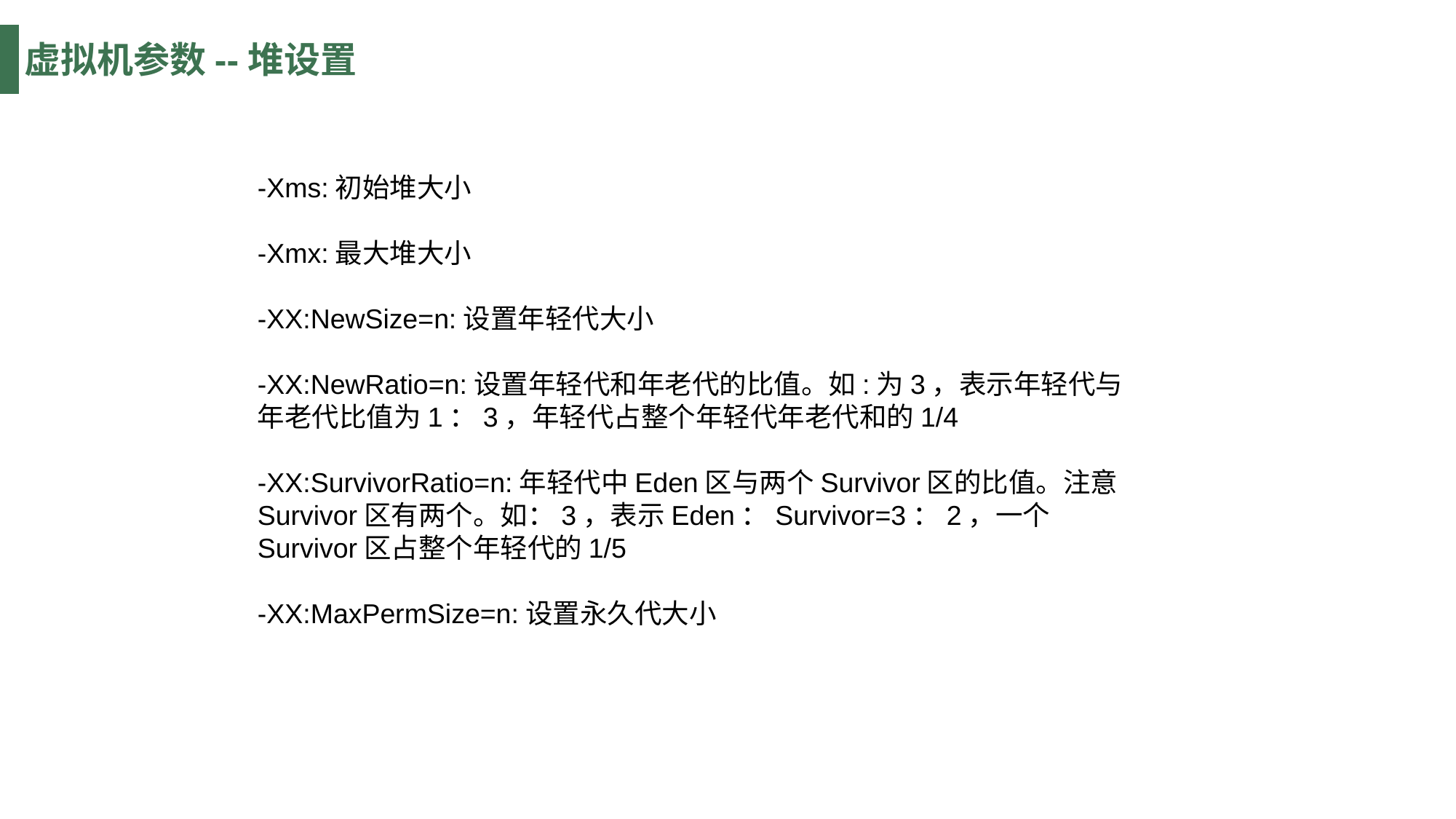

虚拟机参数--堆设置

-Xms:初始堆大小

-Xmx:最大堆大小

-XX:NewSize=n:设置年轻代大小

-XX:NewRatio=n:设置年轻代和年老代的比值。如:为3，表示年轻代与年老代比值为1：3，年轻代占整个年轻代年老代和的1/4

-XX:SurvivorRatio=n:年轻代中Eden区与两个Survivor区的比值。注意Survivor区有两个。如：3，表示Eden：Survivor=3：2，一个Survivor区占整个年轻代的1/5

-XX:MaxPermSize=n:设置永久代大小